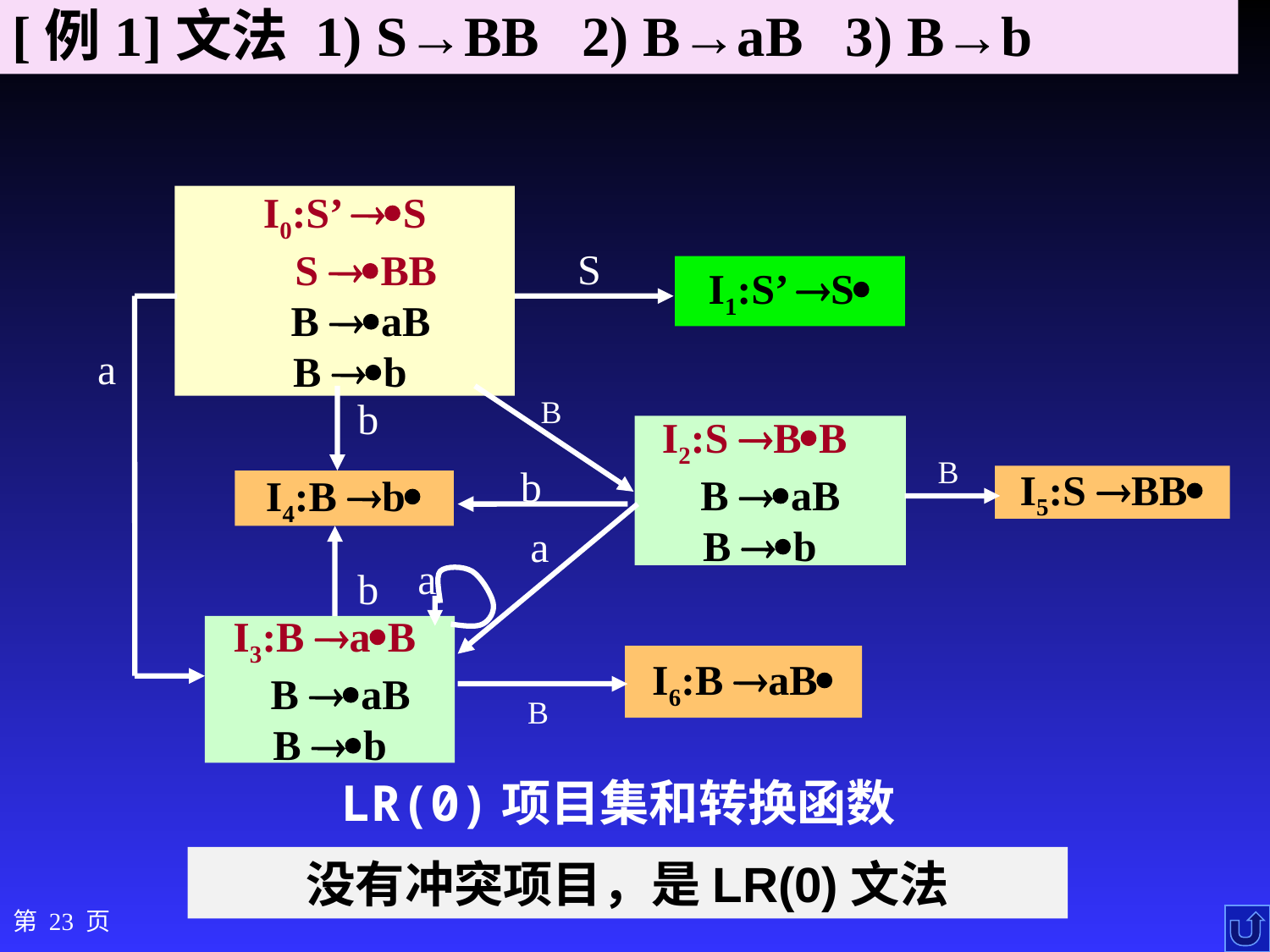

[例1]文法 1) S→BB   2) B→aB   3) B→b
I0:S’ →•S
    S →•BB
   B →•aB
   B →•b
S
I1:S’ →S•

a

b

B
I2:S →B•B
B →•aB
B →•b
B
b
I5:S →BB•
I4:B →b•

a

a
b

I3:B →a•B
  B →•aB
  B →•b
I6:B →aB•

B
LR(0)项目集和转换函数
没有冲突项目，是LR(0)文法
第 23 页